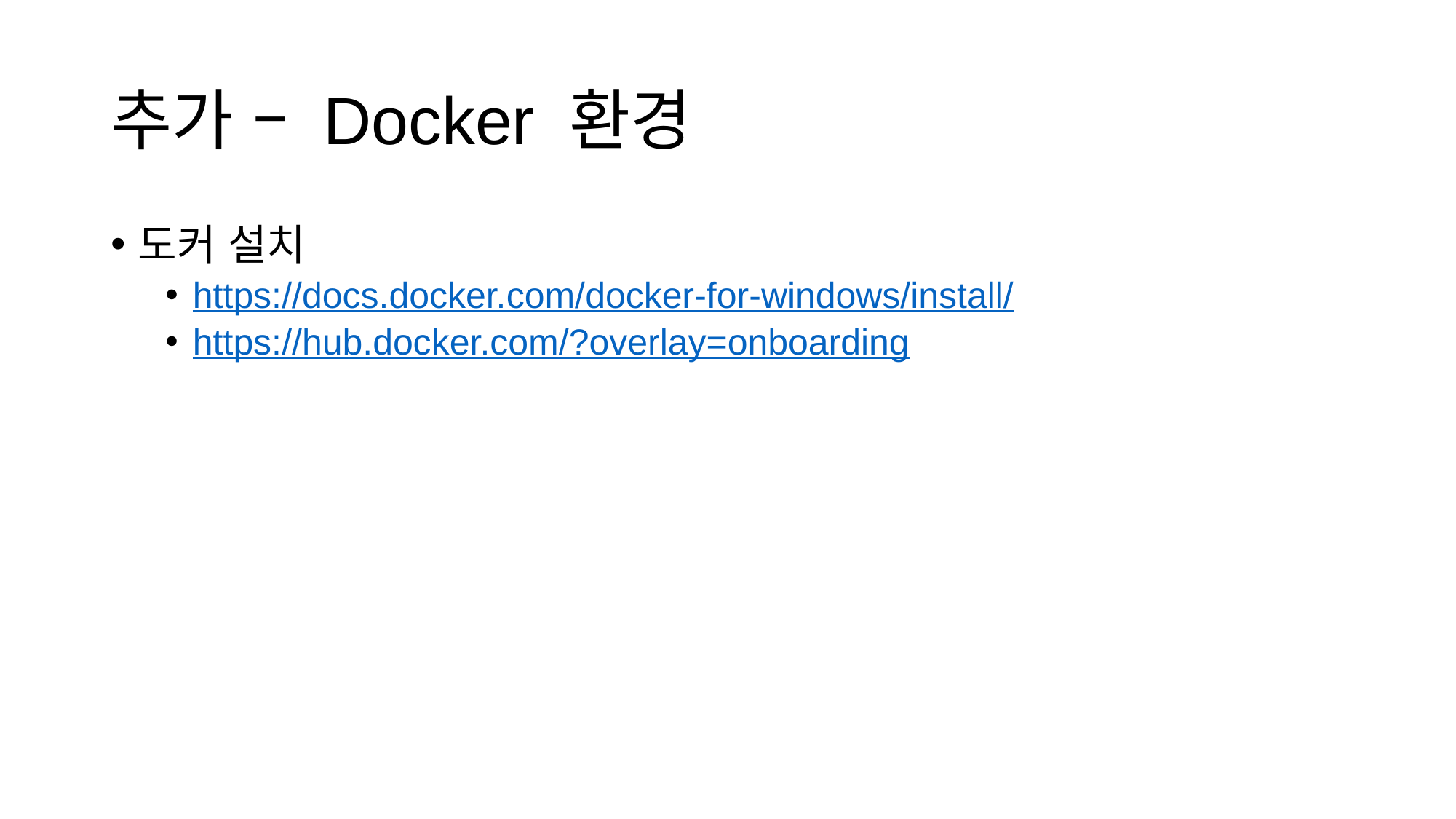

# 추가 – Docker 환경
도커 설치
https://docs.docker.com/docker-for-windows/install/
https://hub.docker.com/?overlay=onboarding